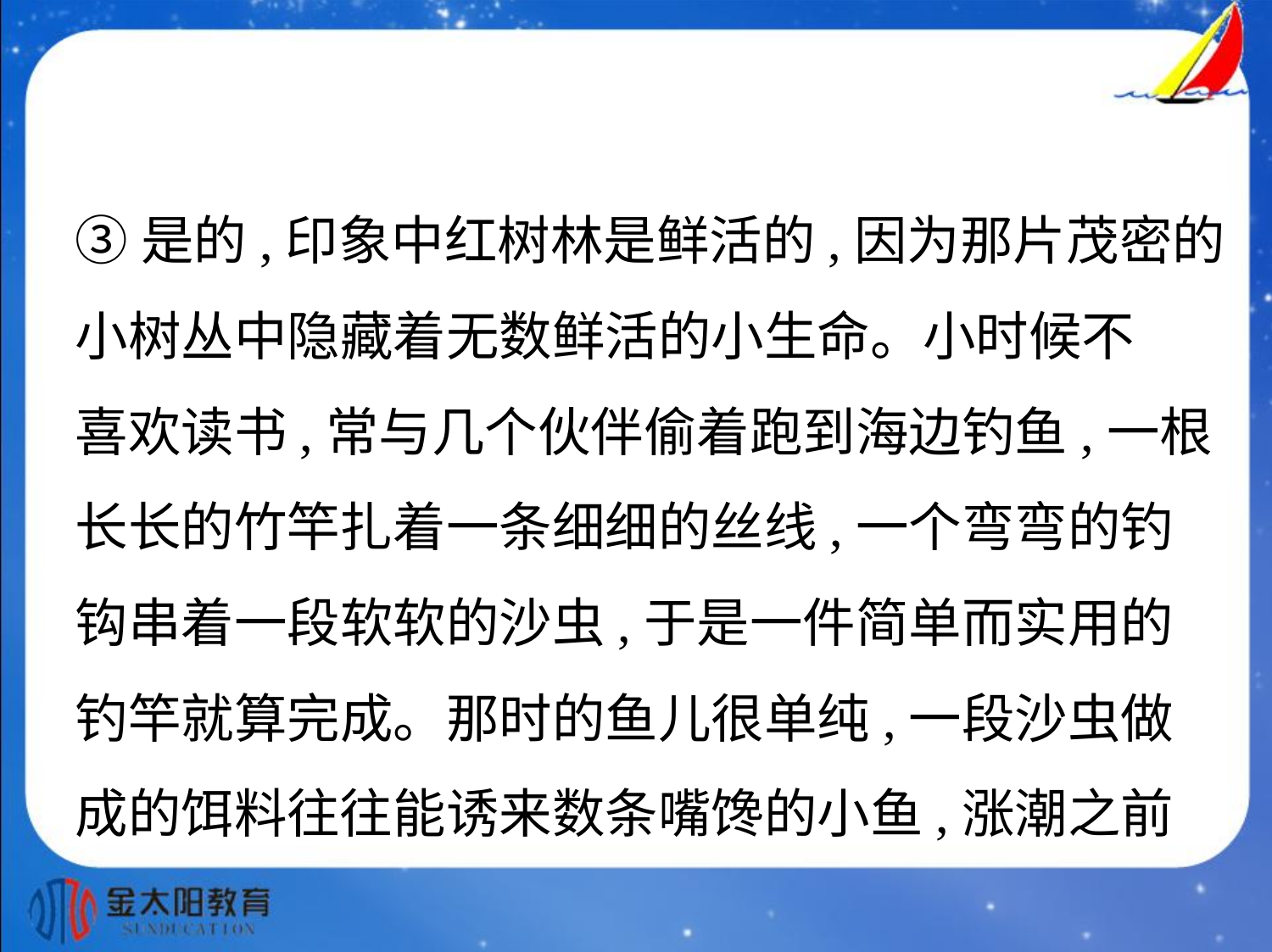

③是的,印象中红树林是鲜活的,因为那片茂密的
小树丛中隐藏着无数鲜活的小生命。小时候不
喜欢读书,常与几个伙伴偷着跑到海边钓鱼,一根
长长的竹竿扎着一条细细的丝线,一个弯弯的钓
钩串着一段软软的沙虫,于是一件简单而实用的
钓竿就算完成。那时的鱼儿很单纯,一段沙虫做
成的饵料往往能诱来数条嘴馋的小鱼,涨潮之前